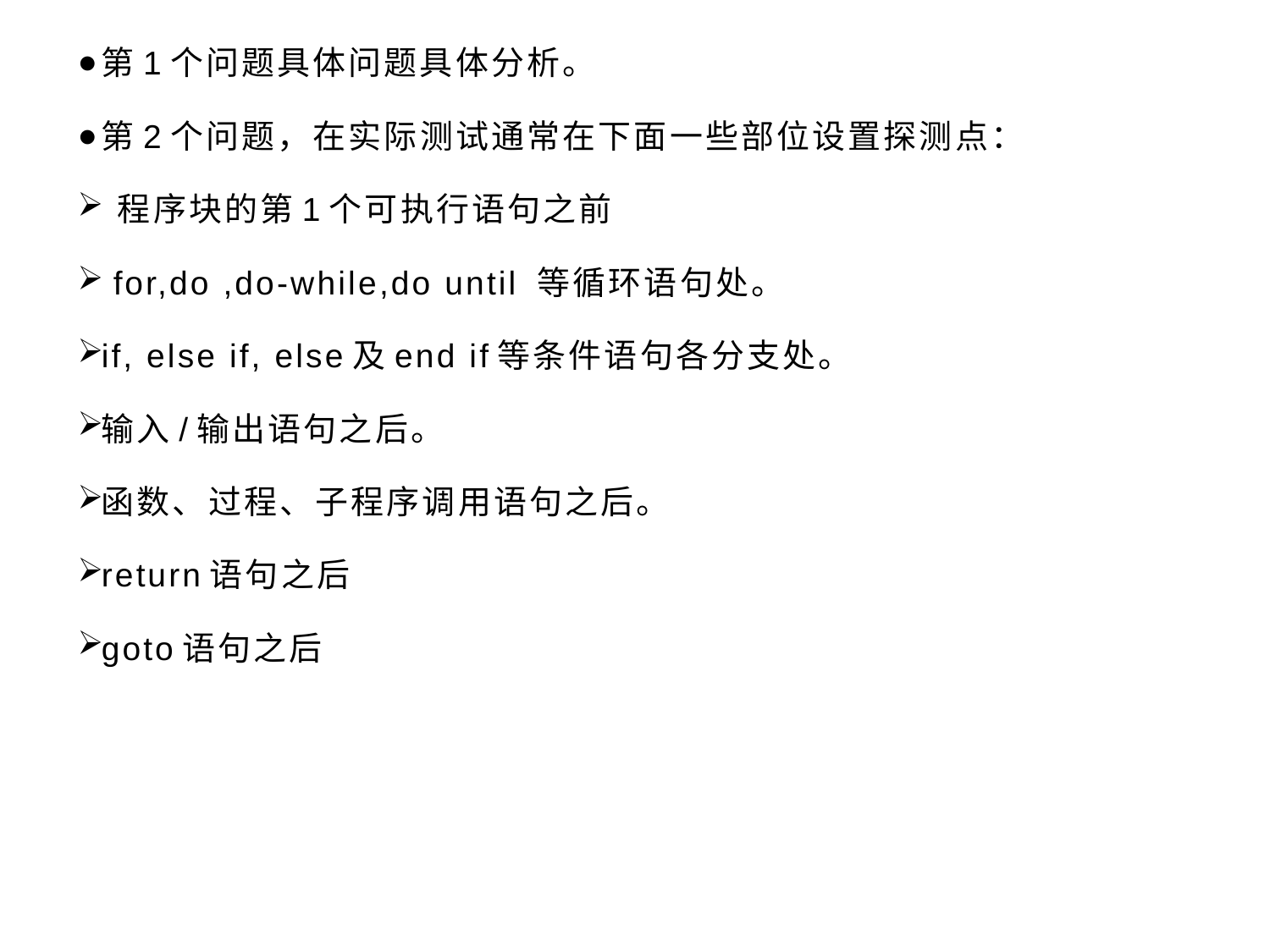

第1个问题具体问题具体分析。
第2个问题，在实际测试通常在下面一些部位设置探测点：
 程序块的第1个可执行语句之前
 for,do ,do-while,do until 等循环语句处。
if, else if, else及end if等条件语句各分支处。
输入/输出语句之后。
函数、过程、子程序调用语句之后。
return语句之后
goto语句之后